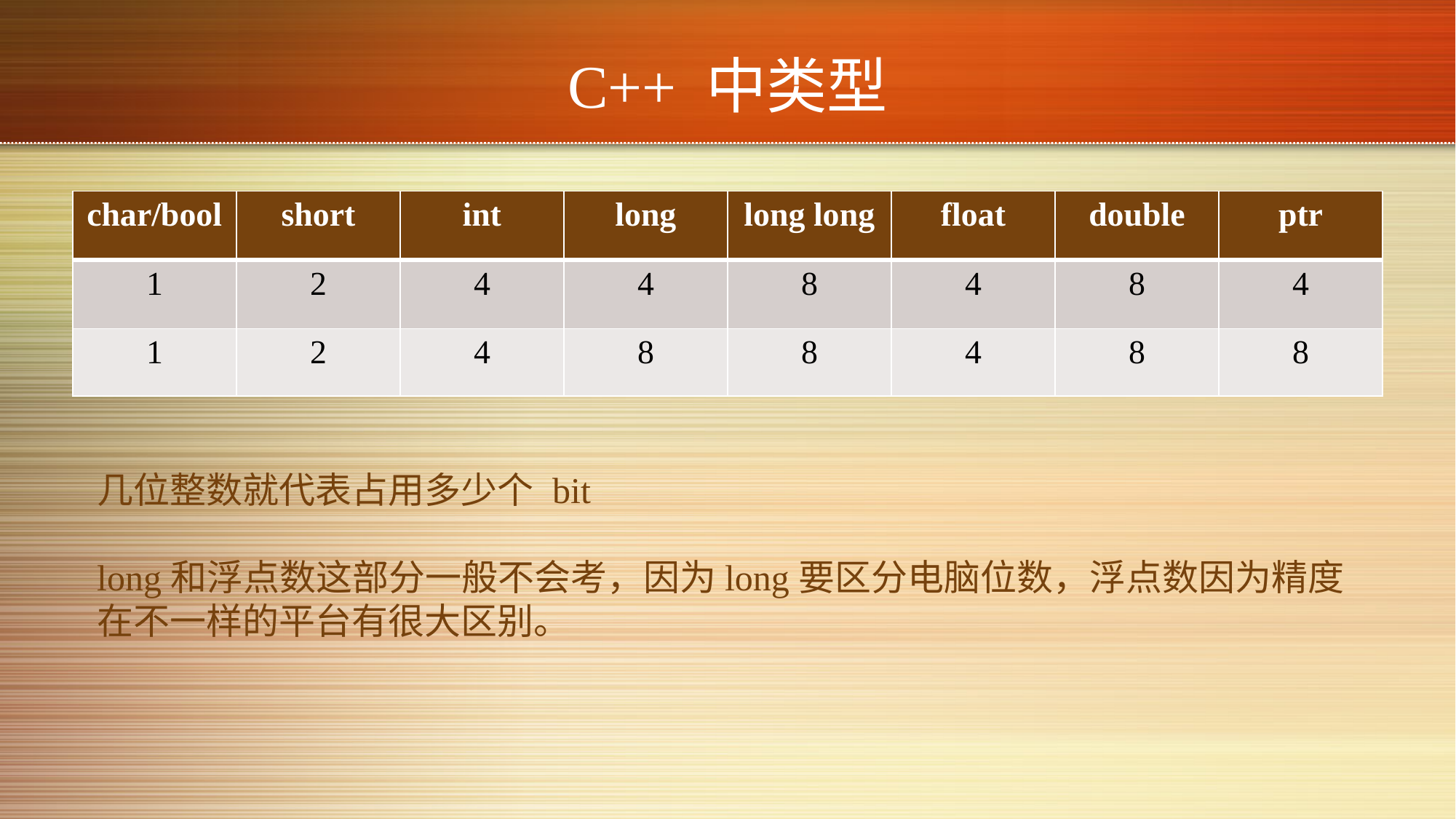

# C++ 中类型
| char/bool | short | int | long | long long | float | double | ptr |
| --- | --- | --- | --- | --- | --- | --- | --- |
| 1 | 2 | 4 | 4 | 8 | 4 | 8 | 4 |
| 1 | 2 | 4 | 8 | 8 | 4 | 8 | 8 |
几位整数就代表占用多少个 bit

long和浮点数这部分一般不会考，因为long要区分电脑位数，浮点数因为精度在不一样的平台有很大区别。